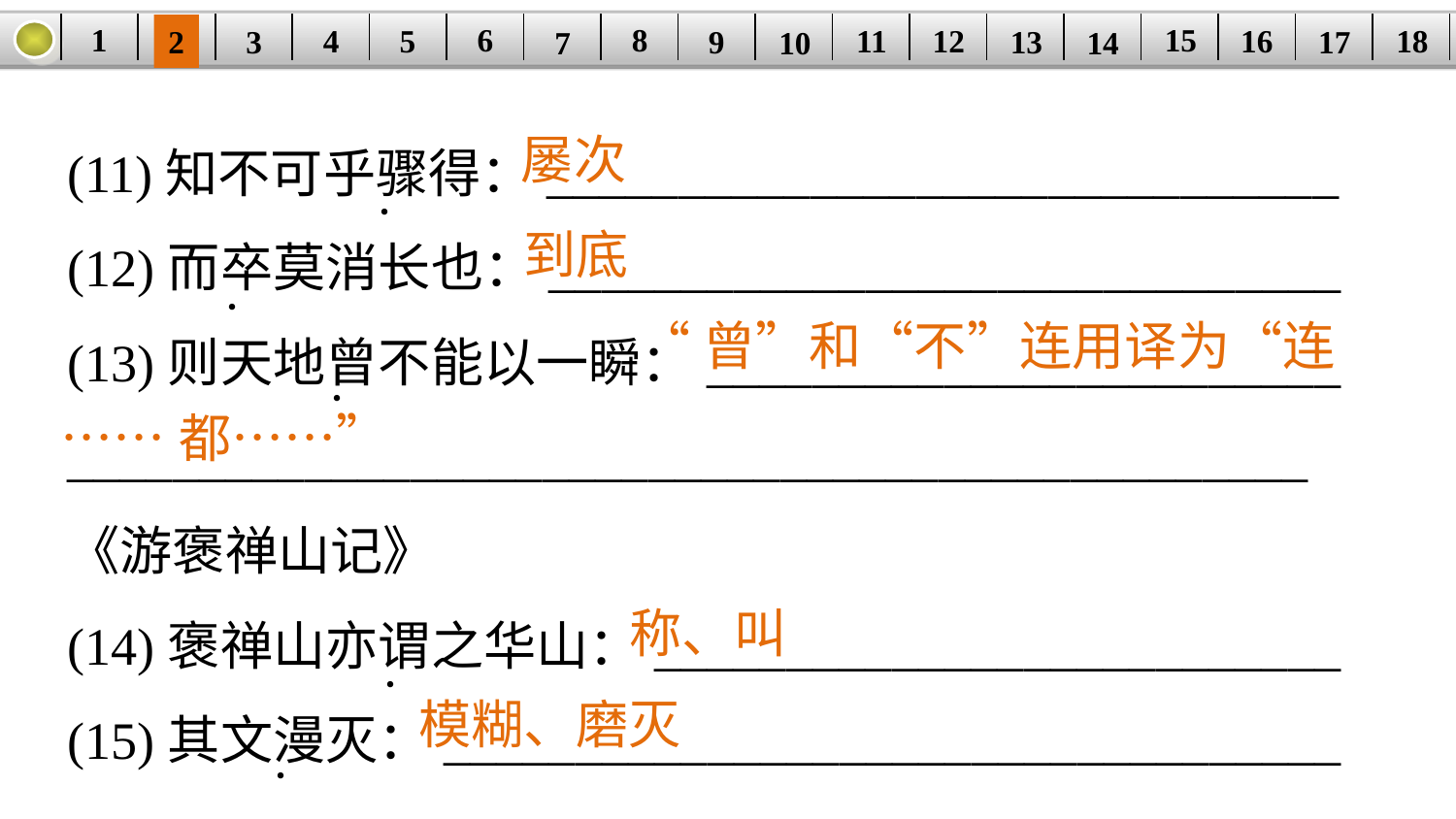

1
8
15
6
11
18
5
16
|  |  |  |  |  |  |  |  |  |  |  |  |  |  |  |  |  |  |
| --- | --- | --- | --- | --- | --- | --- | --- | --- | --- | --- | --- | --- | --- | --- | --- | --- | --- |
12
4
17
13
3
9
2
14
7
10

(11)知不可乎骤得：______________________________
(12)而卒莫消长也：______________________________
(13)则天地曾不能以一瞬：________________________
_______________________________________________
《游褒禅山记》
(14)褒禅山亦谓之华山：__________________________
(15)其文漫灭：__________________________________
屡次
·
到底
·
“曾”和“不”连用译为“连
·
……都……”
称、叫
·
模糊、磨灭
·